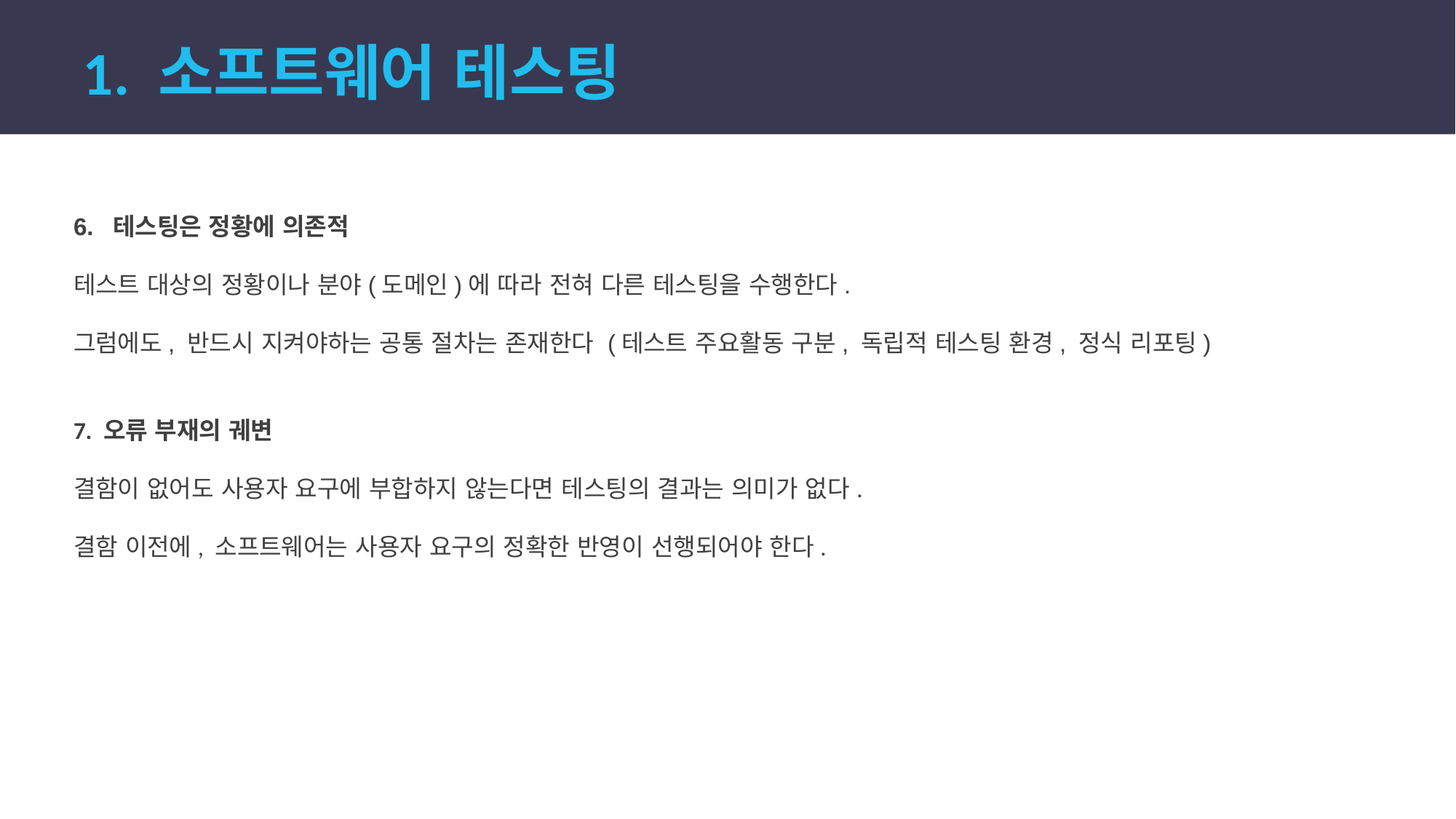

1. 소프트웨어 테스팅
6.  테스팅은 정황에 의존적

테스트 대상의 정황이나 분야(도메인)에 따라 전혀 다른 테스팅을 수행한다.

그럼에도, 반드시 지켜야하는 공통 절차는 존재한다 (테스트 주요활동 구분, 독립적 테스팅 환경, 정식 리포팅)

7. 오류 부재의 궤변

결함이 없어도 사용자 요구에 부합하지 않는다면 테스팅의 결과는 의미가 없다.

결함 이전에, 소프트웨어는 사용자 요구의 정확한 반영이 선행되어야 한다.